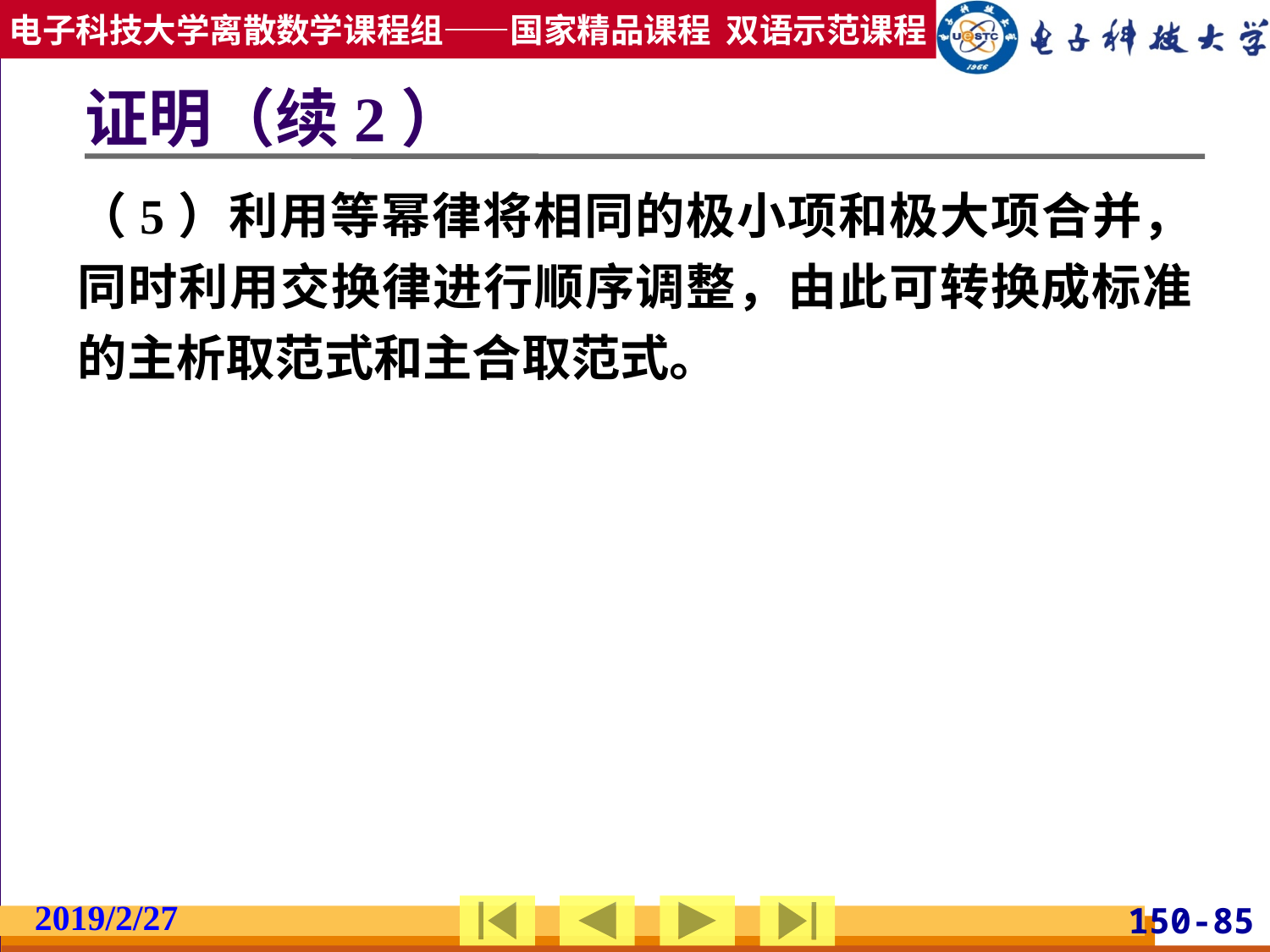

# 证明（续2）
（5）利用等幂律将相同的极小项和极大项合并，同时利用交换律进行顺序调整，由此可转换成标准的主析取范式和主合取范式。
2019/2/27